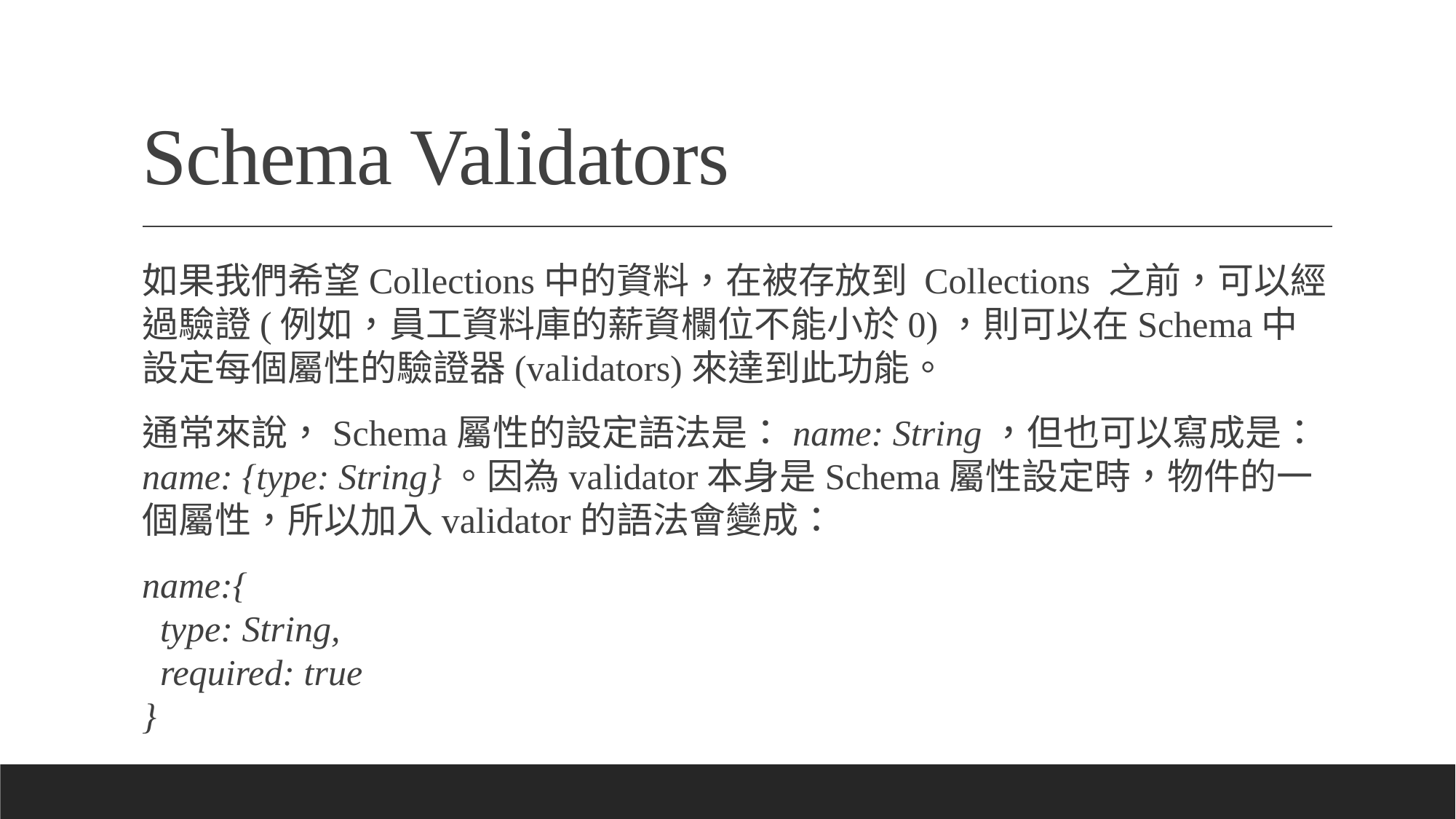

# Schema Validators
如果我們希望Collections中的資料，在被存放到 Collections 之前，可以經過驗證(例如，員工資料庫的薪資欄位不能小於0)，則可以在Schema中設定每個屬性的驗證器(validators)來達到此功能。
通常來說，Schema屬性的設定語法是：name: String，但也可以寫成是：name: {type: String}。因為validator本身是Schema屬性設定時，物件的一個屬性，所以加入validator的語法會變成：
name:{
  type: String,
  required: true
}